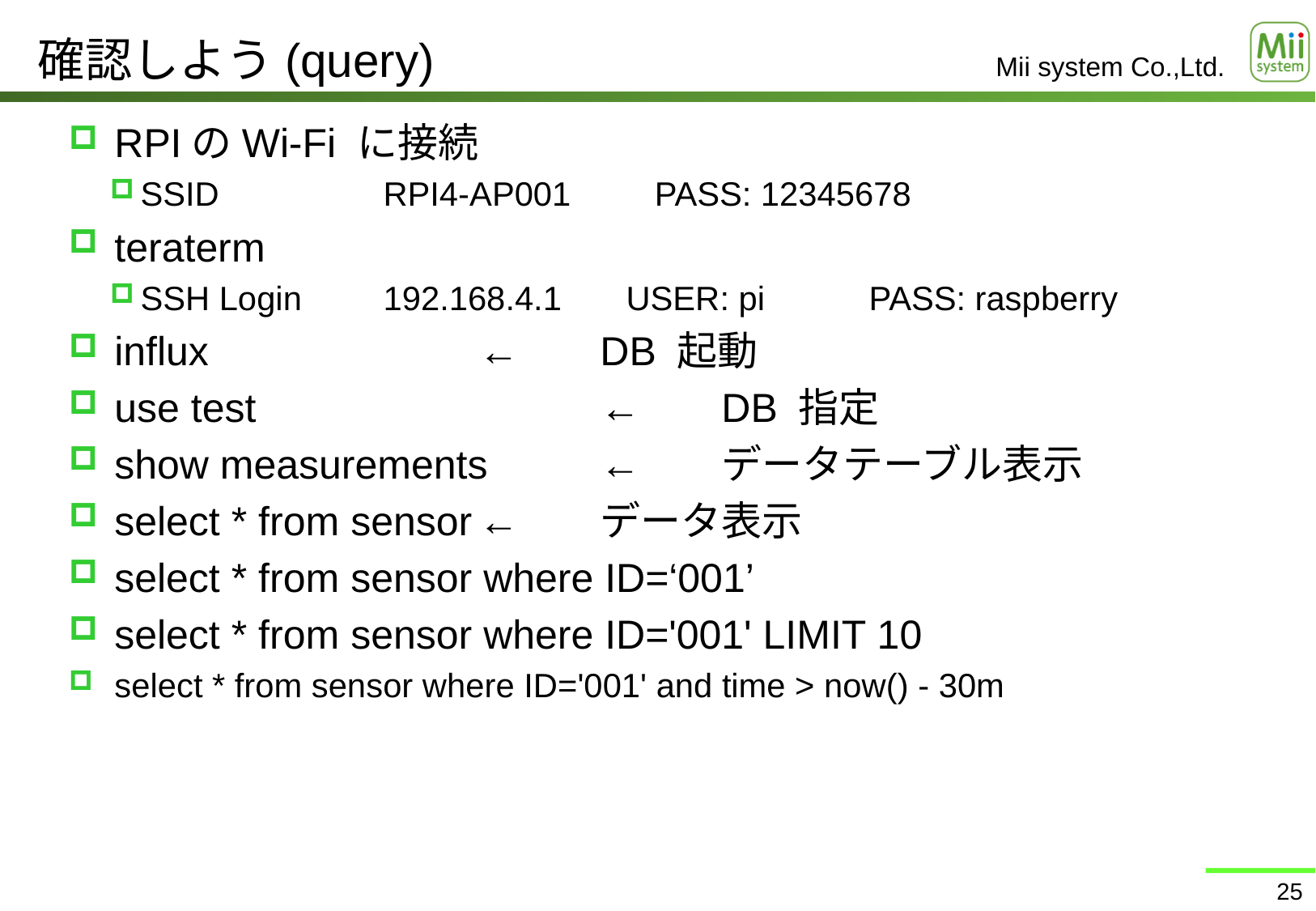

# 確認しよう(query)
RPIのWi-Fi に接続
SSID		RPI4-AP001　　PASS: 12345678
teraterm
SSH Login 	192.168.4.1	USER: pi	PASS: raspberry
influx			←	DB 起動
use test			←	DB 指定
show measurements	←	データテーブル表示
select * from sensor	←	データ表示
select * from sensor where ID=‘001’
select * from sensor where ID='001' LIMIT 10
select * from sensor where ID='001' and time > now() - 30m

25